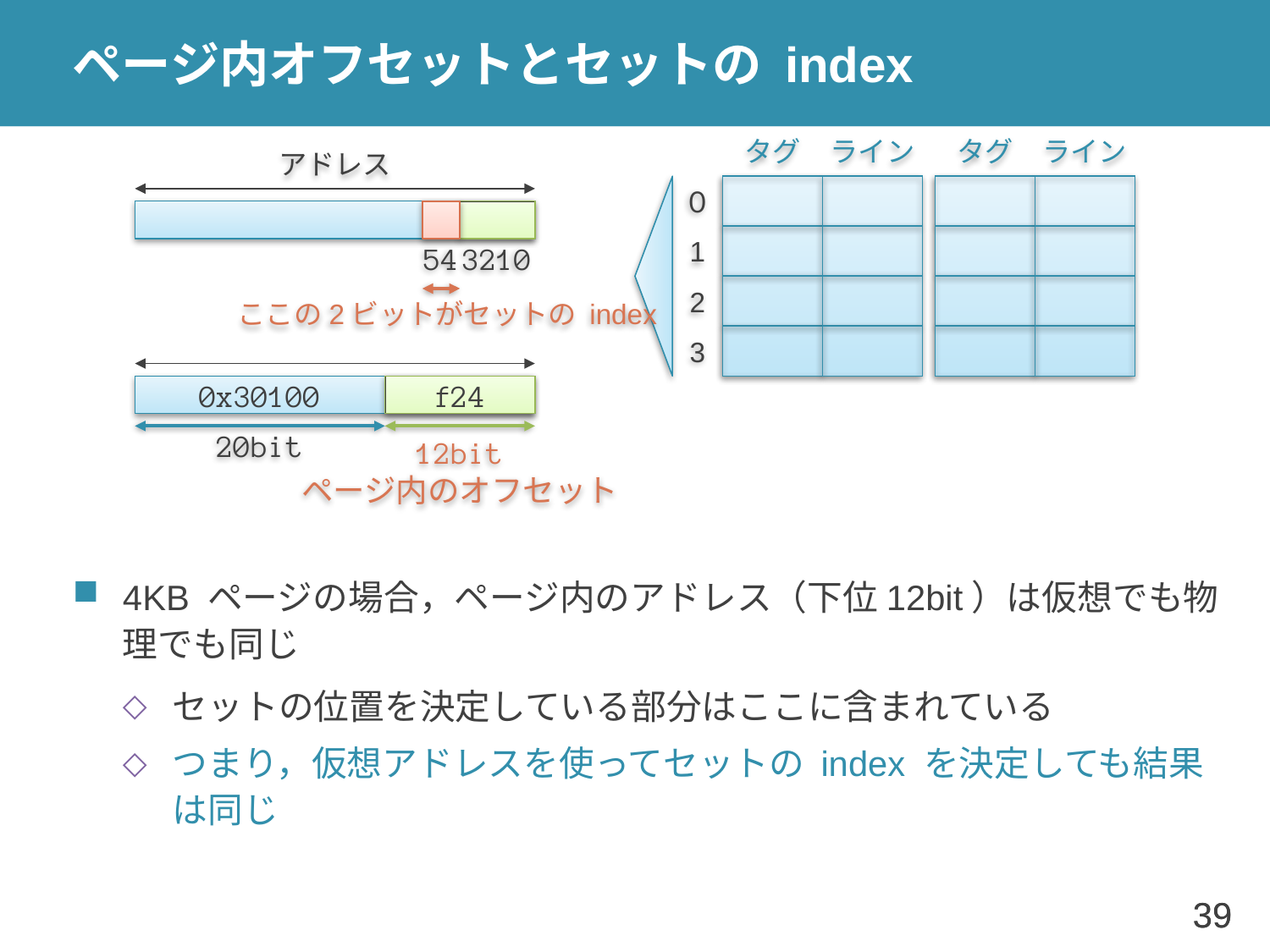

# ページ内オフセットとセットの index
タグ
ライン
タグ
ライン
アドレス
０

1

54
3210

2

ここの2ビットがセットの index
3

   0x30100
f24
20bit
12bit
ページ内のオフセット
4KB ページの場合，ページ内のアドレス（下位12bit）は仮想でも物理でも同じ
セットの位置を決定している部分はここに含まれている
つまり，仮想アドレスを使ってセットの index を決定しても結果は同じ